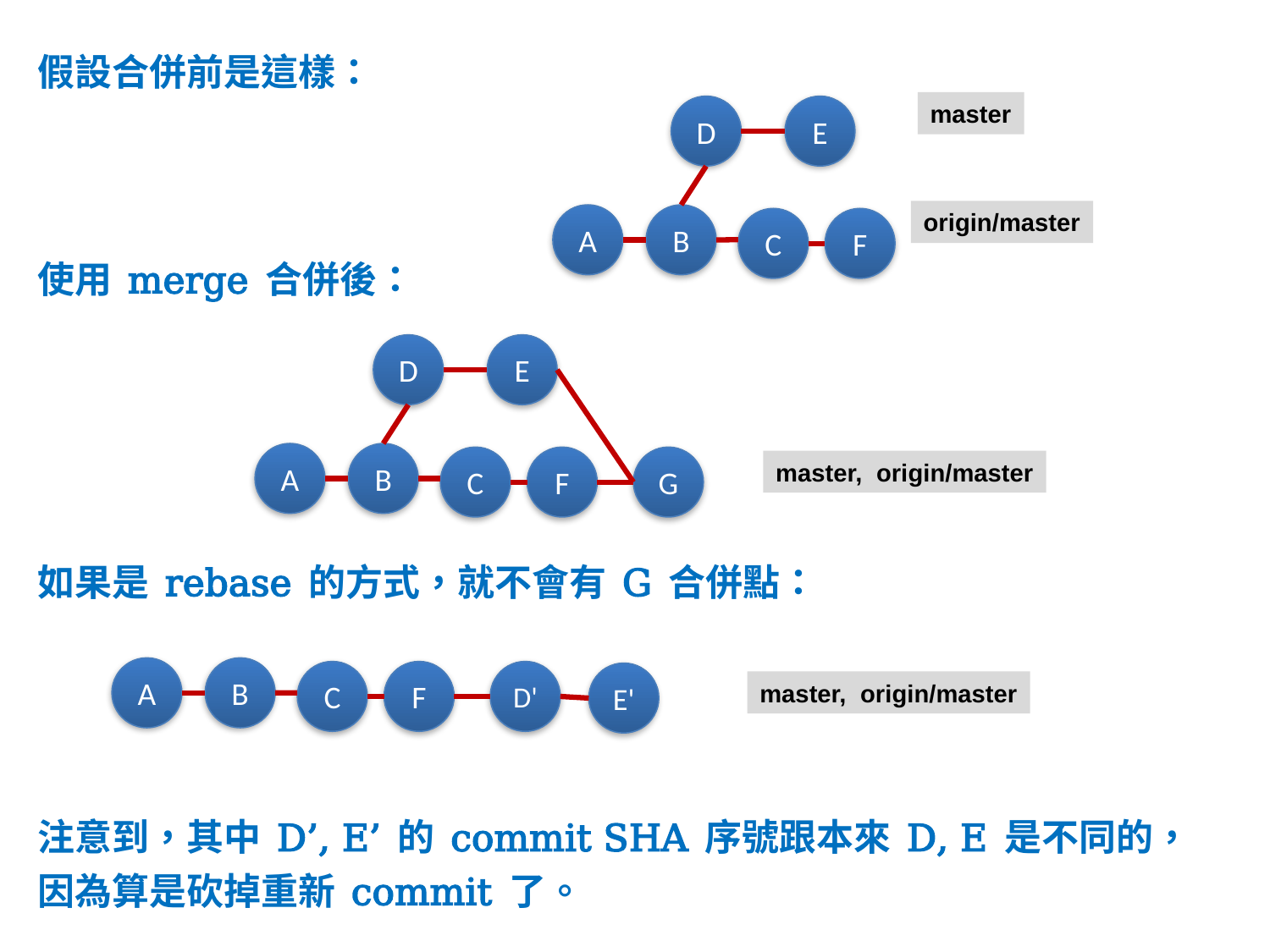

假設合併前是這樣：

使用 merge 合併後：

如果是 rebase 的方式，就不會有 G 合併點：

注意到，其中 D’, E’ 的 commit SHA 序號跟本來 D, E 是不同的，因為算是砍掉重新 commit 了。
master
D
E
origin/master
A
B
C
F
D
E
A
B
C
F
G
master,  origin/master
A
B
C
F
D'
E'
master,  origin/master